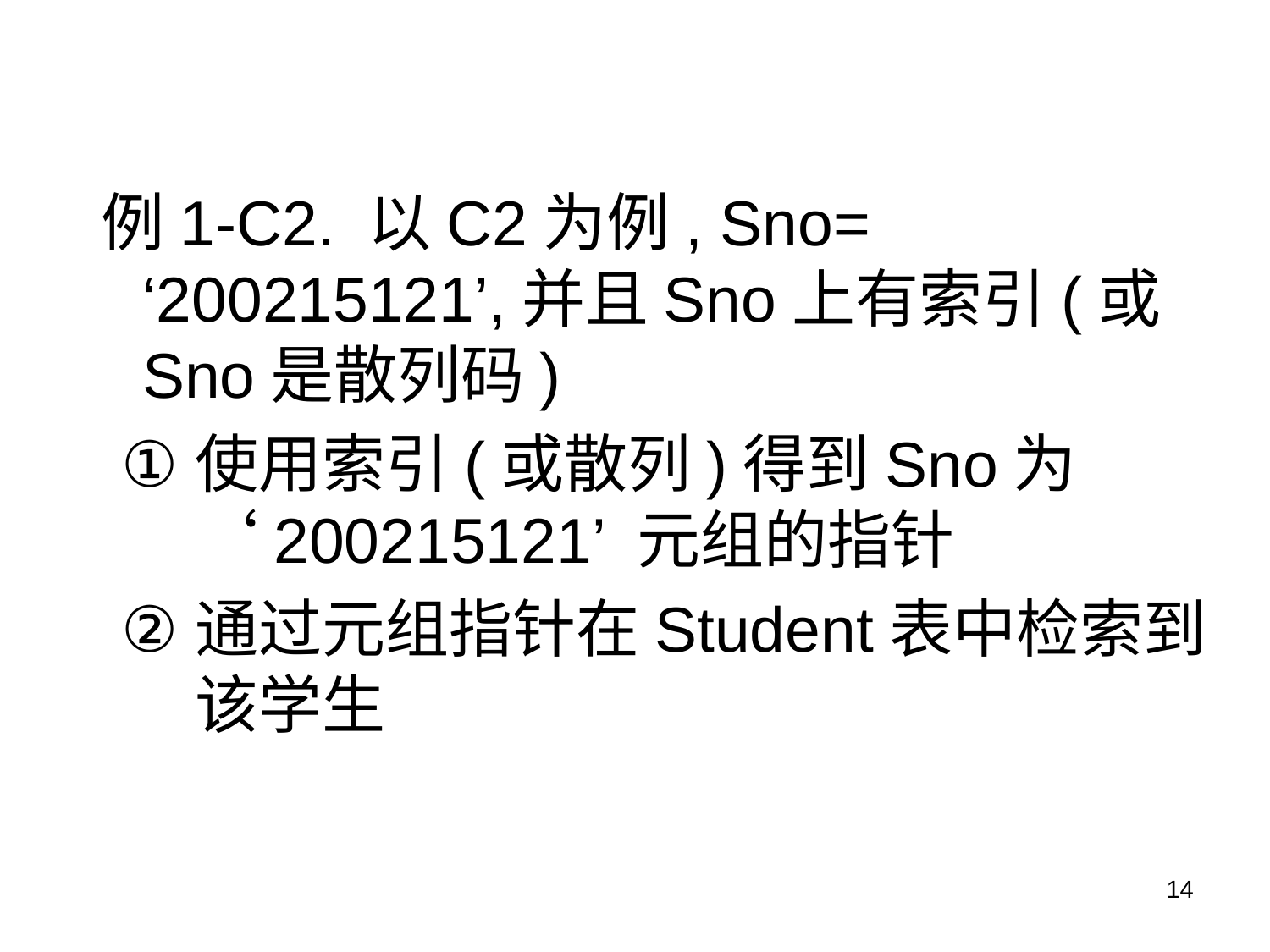

例1-C2. 以C2为例, Sno= ‘200215121’,并且Sno上有索引(或Sno是散列码)
使用索引(或散列)得到Sno为 ‘200215121’ 元组的指针
通过元组指针在Student表中检索到
该学生

14